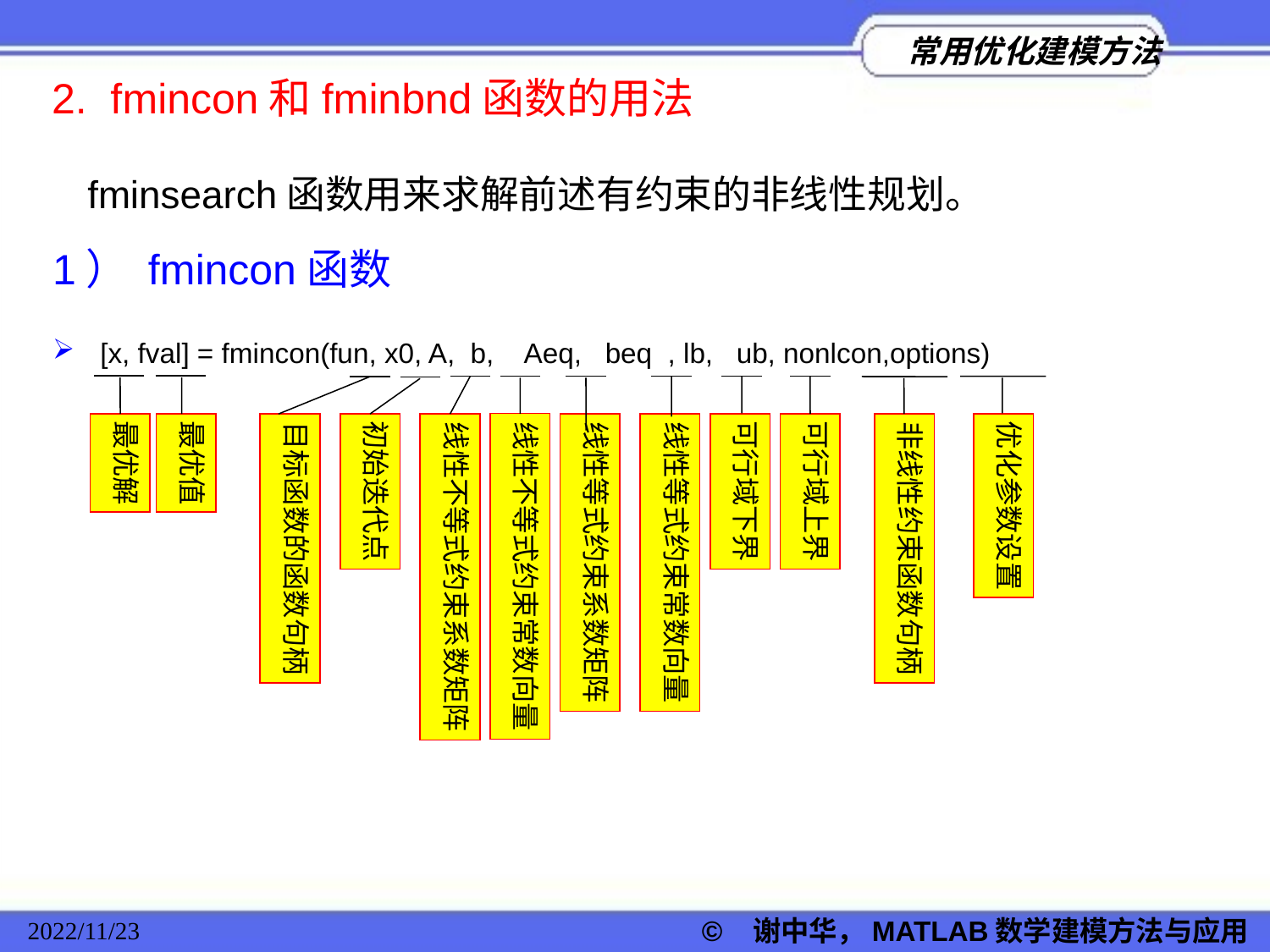

2.  fmincon和fminbnd函数的用法
fminsearch函数用来求解前述有约束的非线性规划。
1） fmincon函数
[x, fval] = fmincon(fun, x0, A,  b,    Aeq,   beq  , lb,   ub, nonlcon,options)

最优值

最优解

线性等式约束系数矩阵

线性不等式约束系数矩阵

线性不等式约束常数向量

线性等式约束常数向量

可行域下界

优化参数设置

可行域上界

非线性约束函数句柄

目标函数的函数句柄

初始迭代点
2022/11/23
©   谢中华，MATLAB数学建模方法与应用